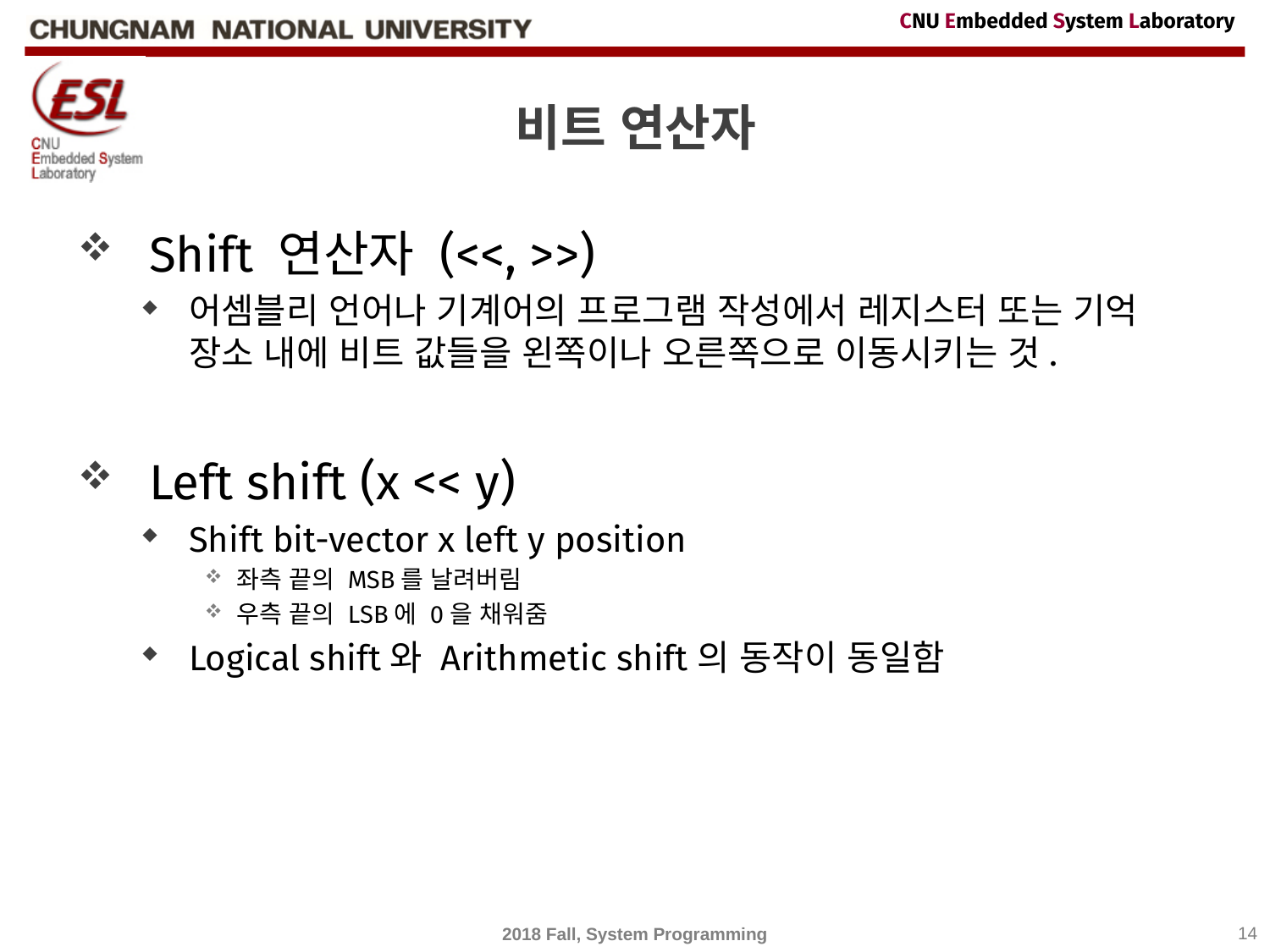

# 비트 연산자
Shift 연산자 (<<, >>)
어셈블리 언어나 기계어의 프로그램 작성에서 레지스터 또는 기억 장소 내에 비트 값들을 왼쪽이나 오른쪽으로 이동시키는 것.

Left shift (x << y)
Shift bit-vector x left y position
좌측 끝의 MSB를 날려버림
우측 끝의 LSB에 0을 채워줌
Logical shift와 Arithmetic shift의 동작이 동일함

2018 Fall, System Programming
14